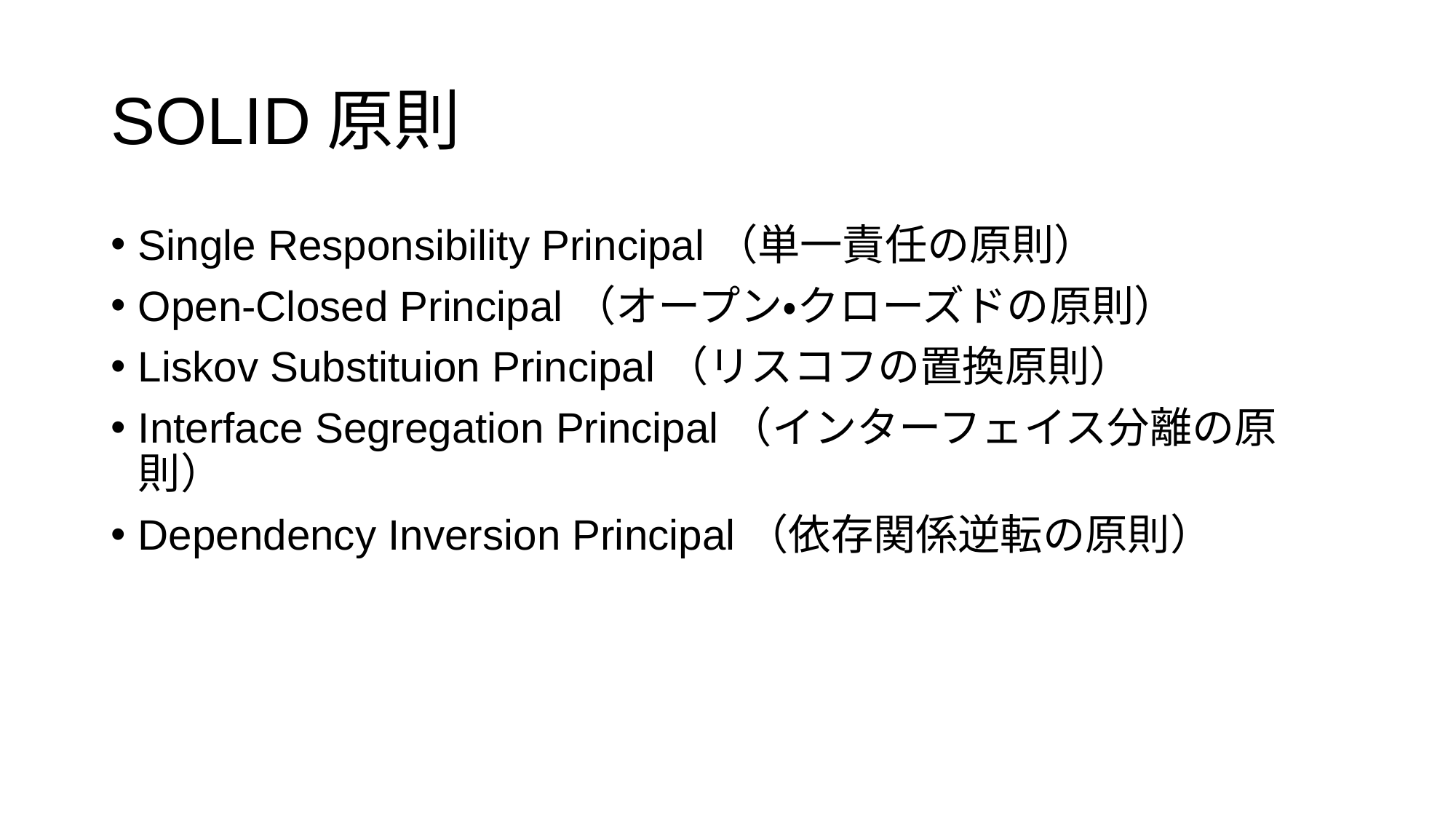

# SOLID原則
Single Responsibility Principal（単一責任の原則）
Open-Closed Principal（オープン・クローズドの原則）
Liskov Substituion Principal（リスコフの置換原則）
Interface Segregation Principal（インターフェイス分離の原則）
Dependency Inversion Principal（依存関係逆転の原則）